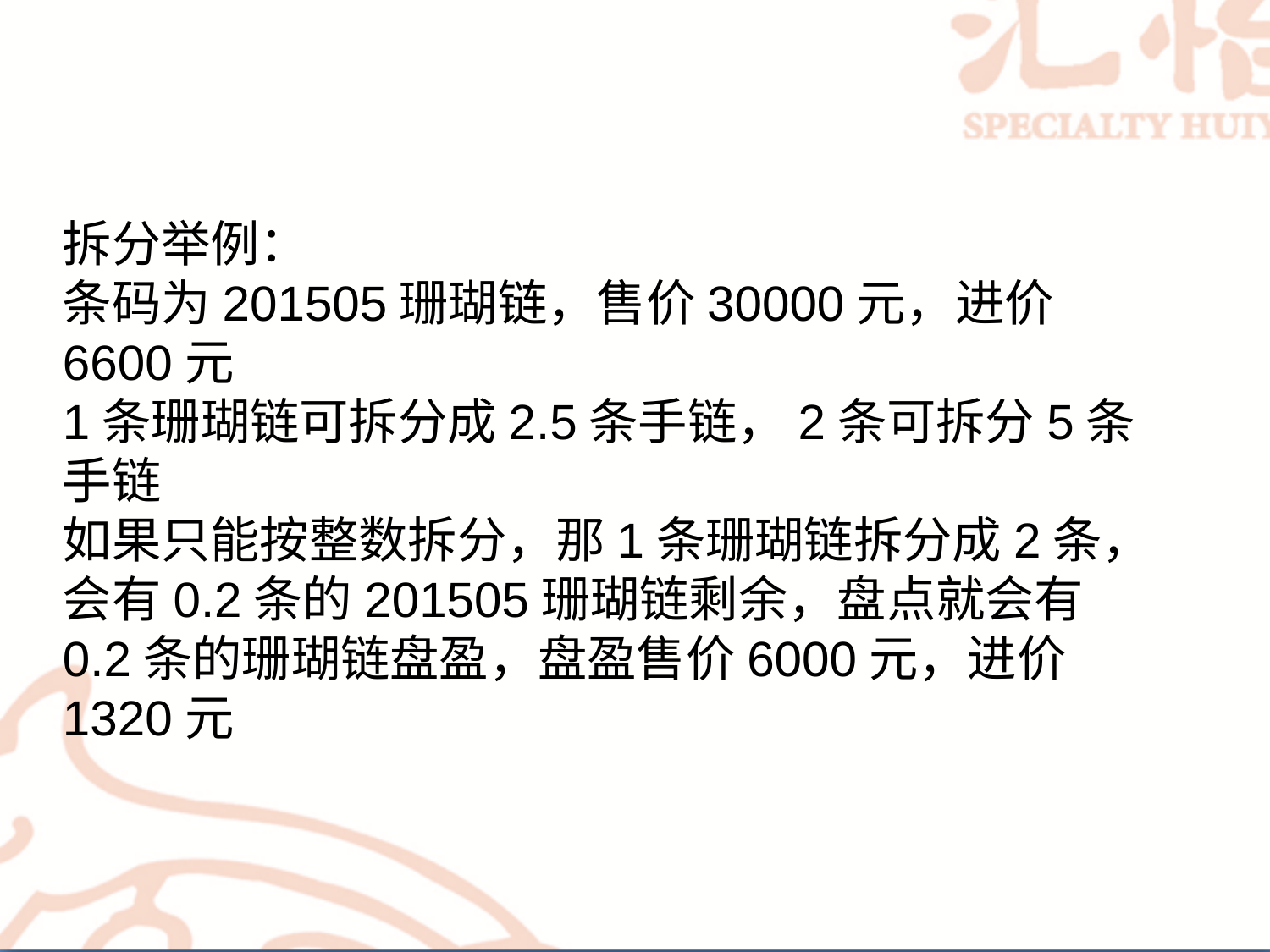

拆分举例：
条码为201505珊瑚链，售价30000元，进价6600元
1条珊瑚链可拆分成2.5条手链，2条可拆分5条手链
如果只能按整数拆分，那1条珊瑚链拆分成2条，会有0.2条的201505珊瑚链剩余，盘点就会有0.2条的珊瑚链盘盈，盘盈售价6000元，进价1320元